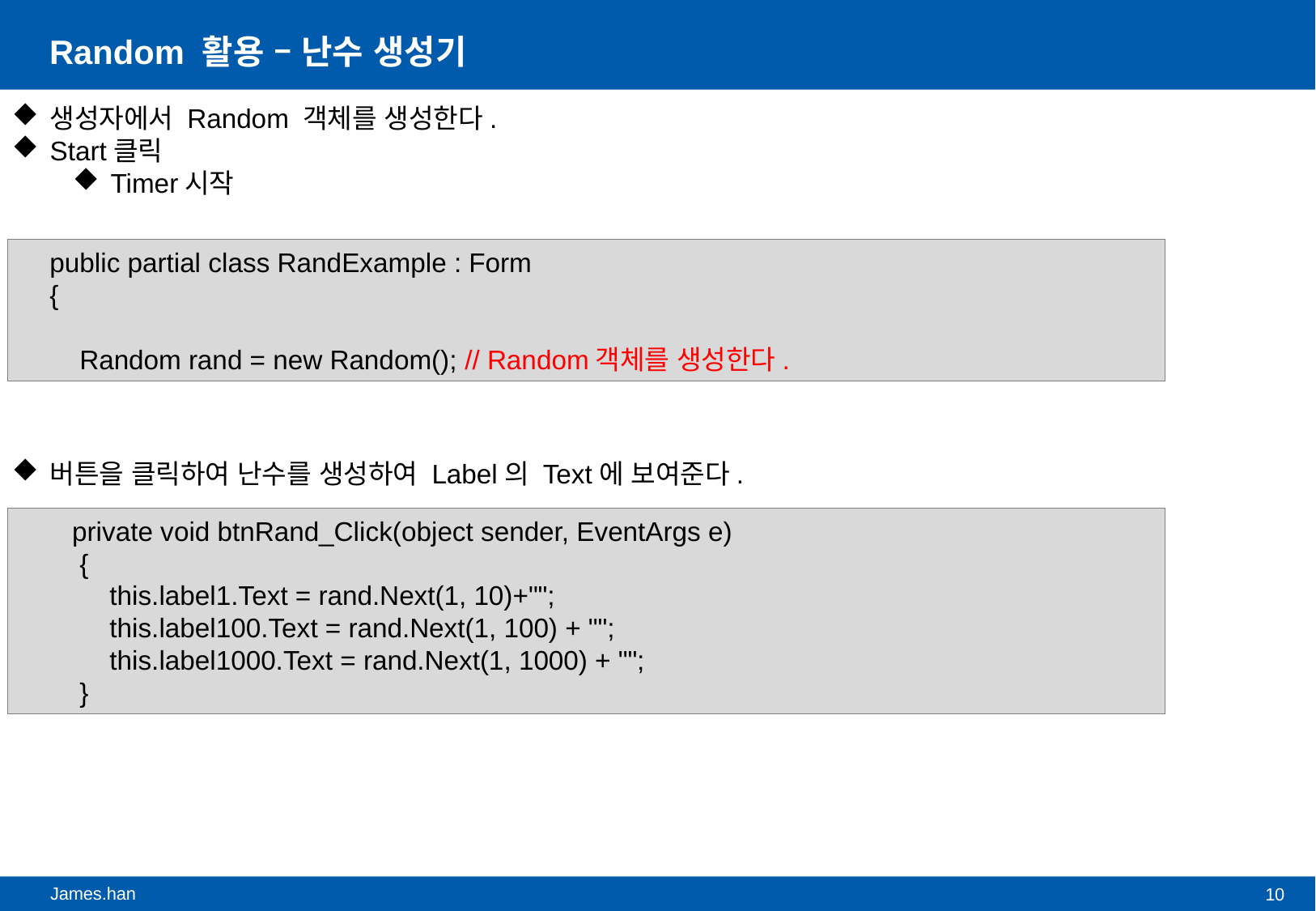

# Random 활용 – 난수 생성기
생성자에서 Random 객체를 생성한다.
Start클릭
Timer시작

버튼을 클릭하여 난수를 생성하여 Label의 Text에 보여준다.
    public partial class RandExample : Form
    {

        Random rand = new Random(); // Random객체를 생성한다.
       private void btnRand_Click(object sender, EventArgs e)
        {
            this.label1.Text = rand.Next(1, 10)+"";
            this.label100.Text = rand.Next(1, 100) + "";
            this.label1000.Text = rand.Next(1, 1000) + "";
        }
10